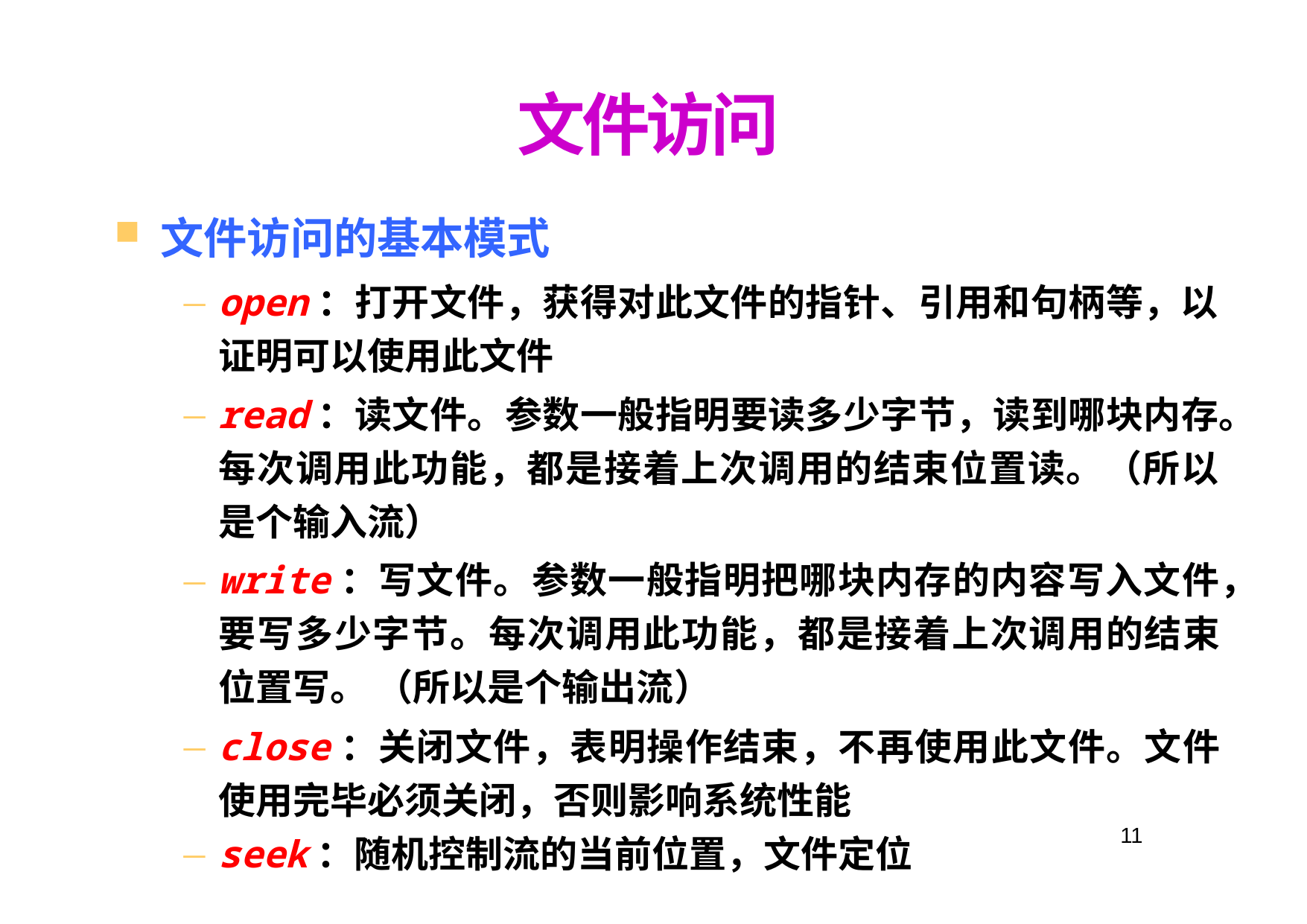

# 文件访问
文件访问的基本模式
open：打开文件，获得对此文件的指针、引用和句柄等，以证明可以使用此文件
read：读文件。参数一般指明要读多少字节，读到哪块内存。每次调用此功能，都是接着上次调用的结束位置读。（所以是个输入流）
write：写文件。参数一般指明把哪块内存的内容写入文件，要写多少字节。每次调用此功能，都是接着上次调用的结束位置写。 （所以是个输出流）
close：关闭文件，表明操作结束，不再使用此文件。文件使用完毕必须关闭，否则影响系统性能
seek：随机控制流的当前位置，文件定位
11